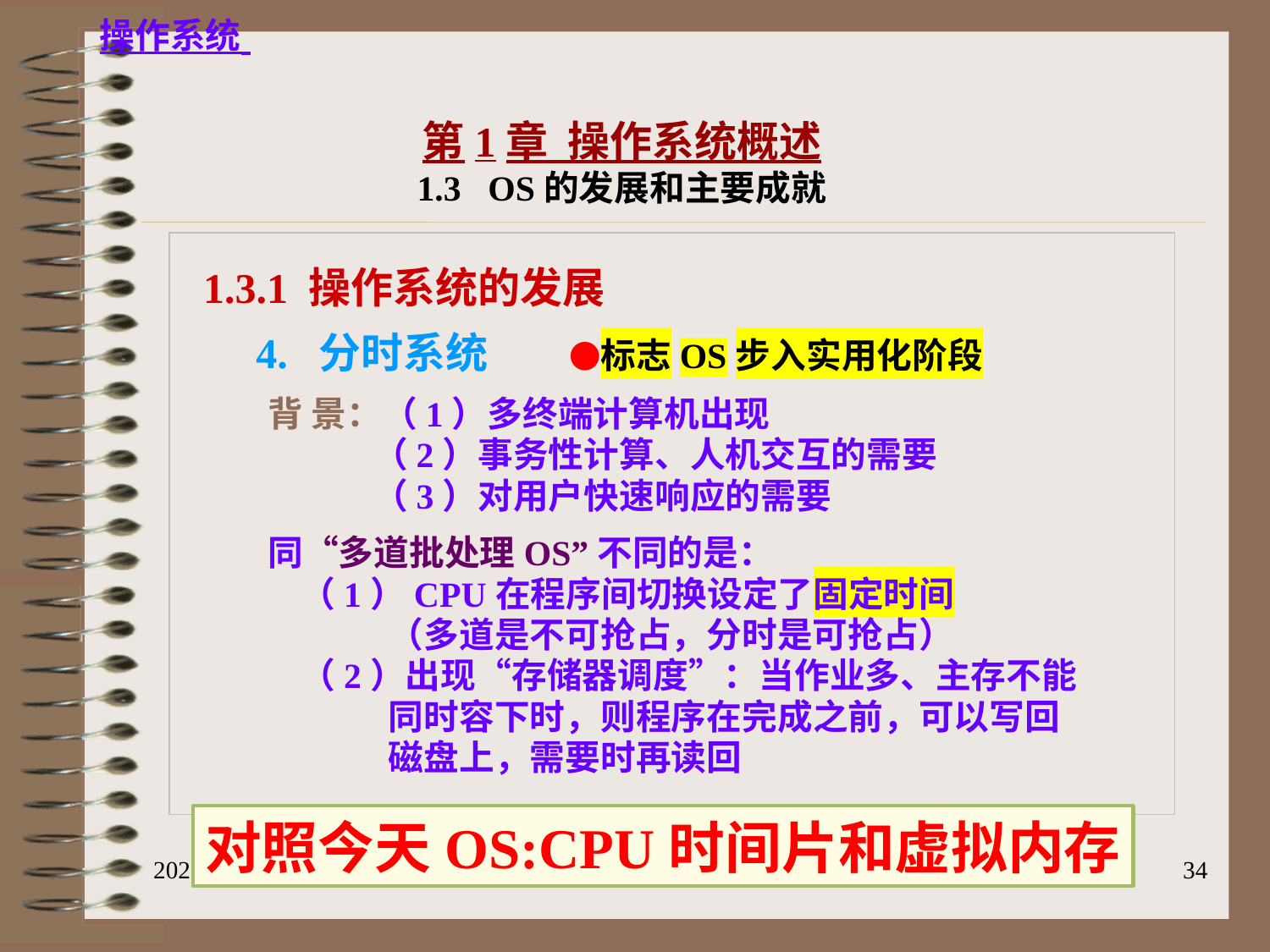

第1章  操作系统概述
1.3   OS的发展和主要成就

1.3.1 操作系统的发展

     4.  分时系统          ●标志OS步入实用化阶段

       背 景：（1）多终端计算机出现
                    （2）事务性计算、人机交互的需要
                    （3）对用户快速响应的需要

       同“多道批处理OS”不同的是：
           （1）CPU在程序间切换设定了固定时间
                      （多道是不可抢占，分时是可抢占）
           （2）出现“存储器调度”：当作业多、主存不能
                      同时容下时，则程序在完成之前，可以写回
                      磁盘上，需要时再读回

对照今天OS:CPU时间片和虚拟内存
2023/6/18
34